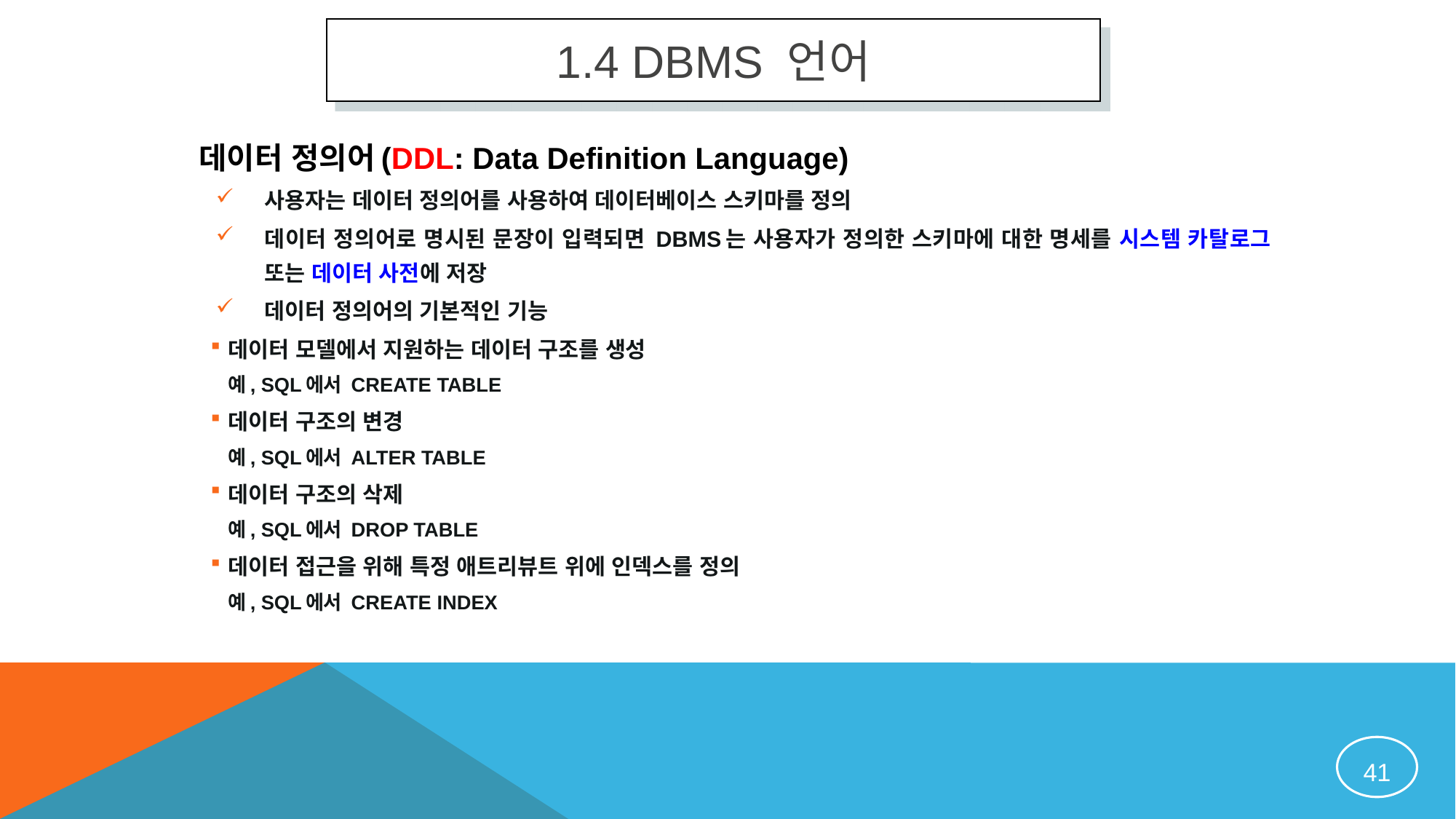

1.4 DBMS 언어
 데이터 정의어(DDL: Data Definition Language)
사용자는 데이터 정의어를 사용하여 데이터베이스 스키마를 정의
데이터 정의어로 명시된 문장이 입력되면 DBMS는 사용자가 정의한 스키마에 대한 명세를 시스템 카탈로그 또는 데이터 사전에 저장
데이터 정의어의 기본적인 기능
데이터 모델에서 지원하는 데이터 구조를 생성
		예, SQL에서 CREATE TABLE
데이터 구조의 변경
		예, SQL에서 ALTER TABLE
데이터 구조의 삭제
		예, SQL에서 DROP TABLE
데이터 접근을 위해 특정 애트리뷰트 위에 인덱스를 정의
		예, SQL에서 CREATE INDEX
41